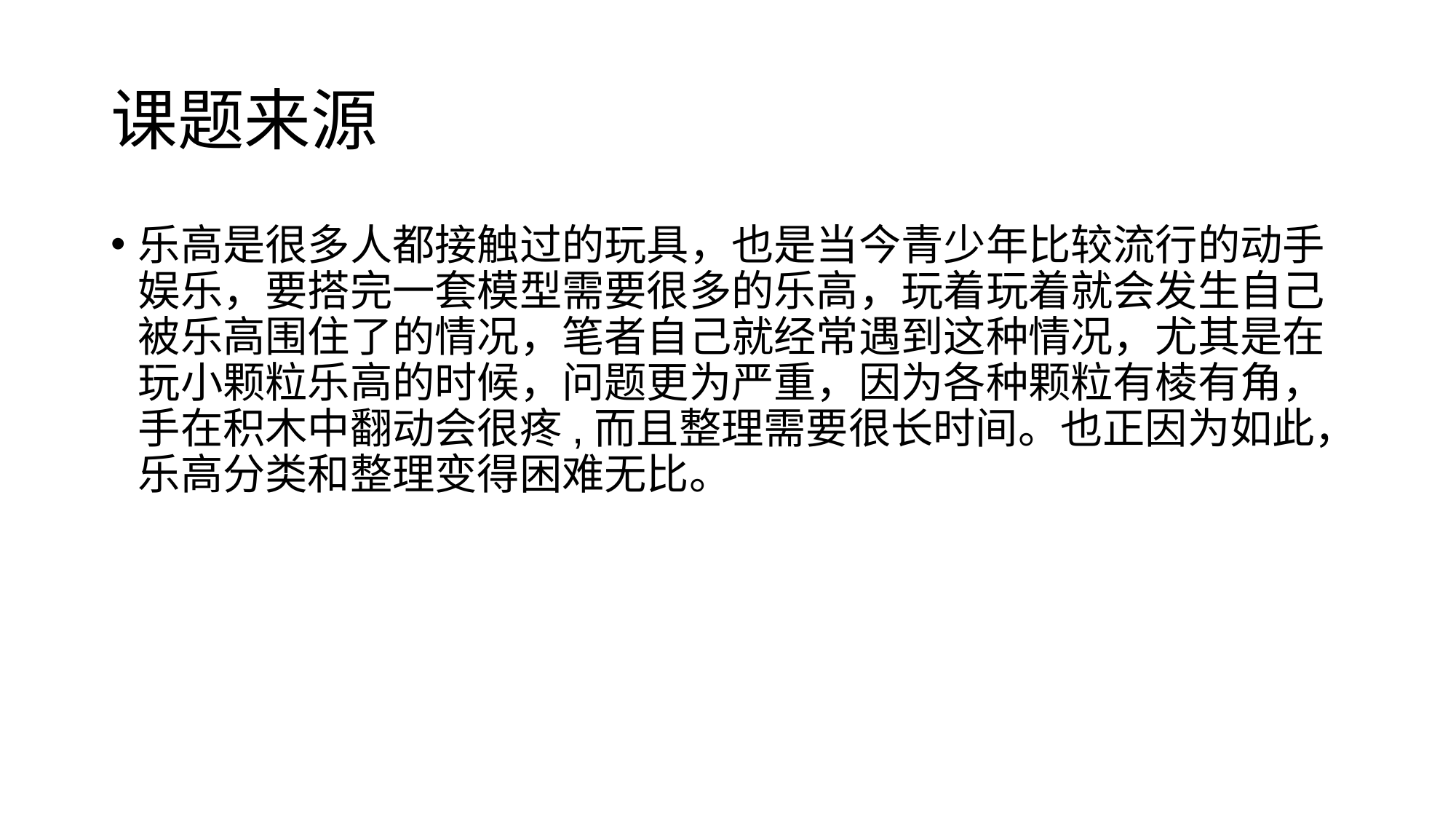

# 课题来源
乐高是很多人都接触过的玩具，也是当今青少年比较流行的动手娱乐，要搭完一套模型需要很多的乐高，玩着玩着就会发生自己被乐高围住了的情况，笔者自己就经常遇到这种情况，尤其是在玩小颗粒乐高的时候，问题更为严重，因为各种颗粒有棱有角，手在积木中翻动会很疼,而且整理需要很长时间。也正因为如此，乐高分类和整理变得困难无比。